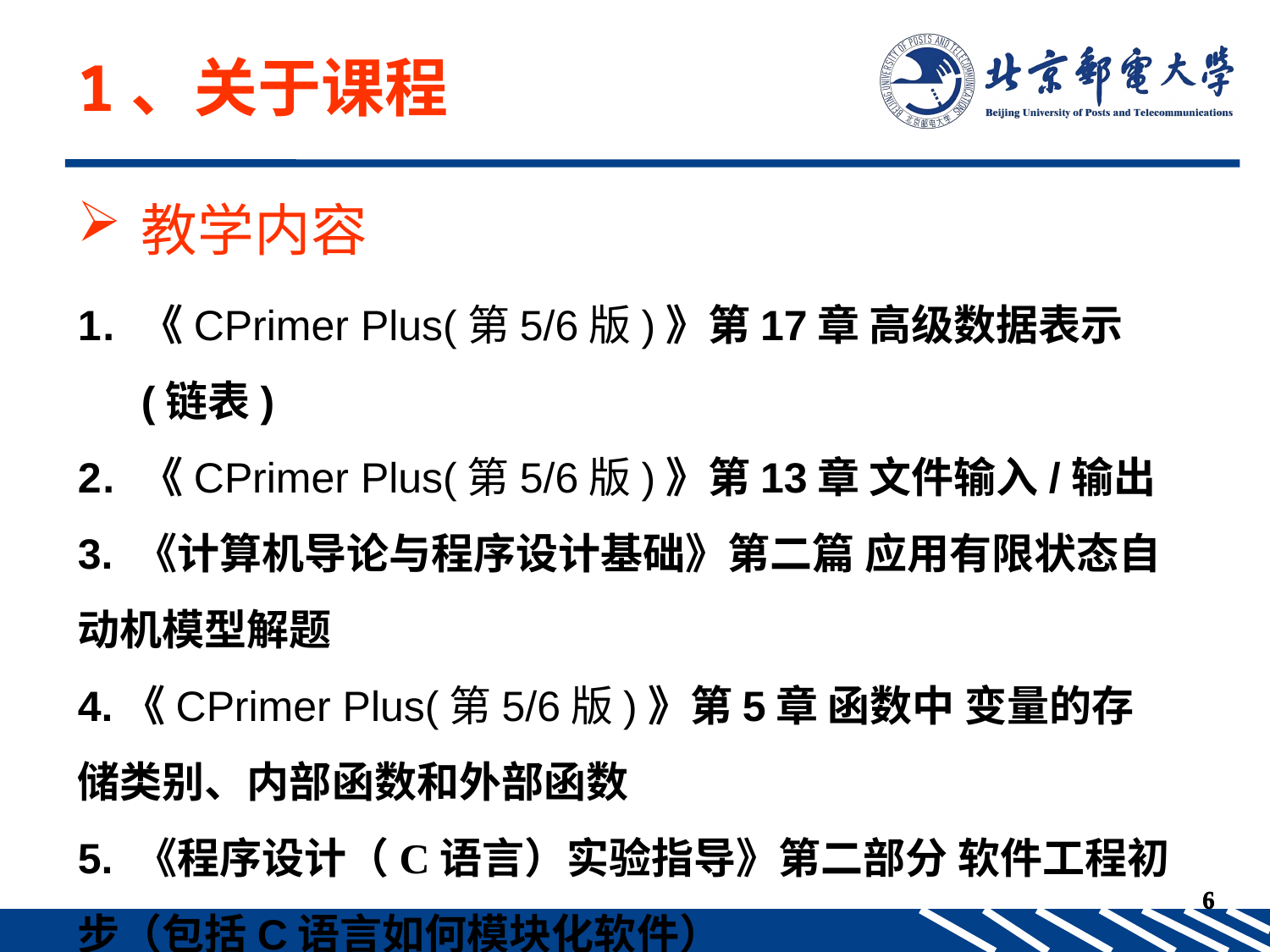

1、关于课程
教学内容
《CPrimer Plus(第5/6版)》第17章 高级数据表示(链表)
《CPrimer Plus(第5/6版)》第13章 文件输入/输出
3. 《计算机导论与程序设计基础》第二篇 应用有限状态自动机模型解题
4.《CPrimer Plus(第5/6版)》第5章 函数中 变量的存储类别、内部函数和外部函数
5. 《程序设计（C语言）实验指导》第二部分 软件工程初步（包括C语言如何模块化软件）

6
6